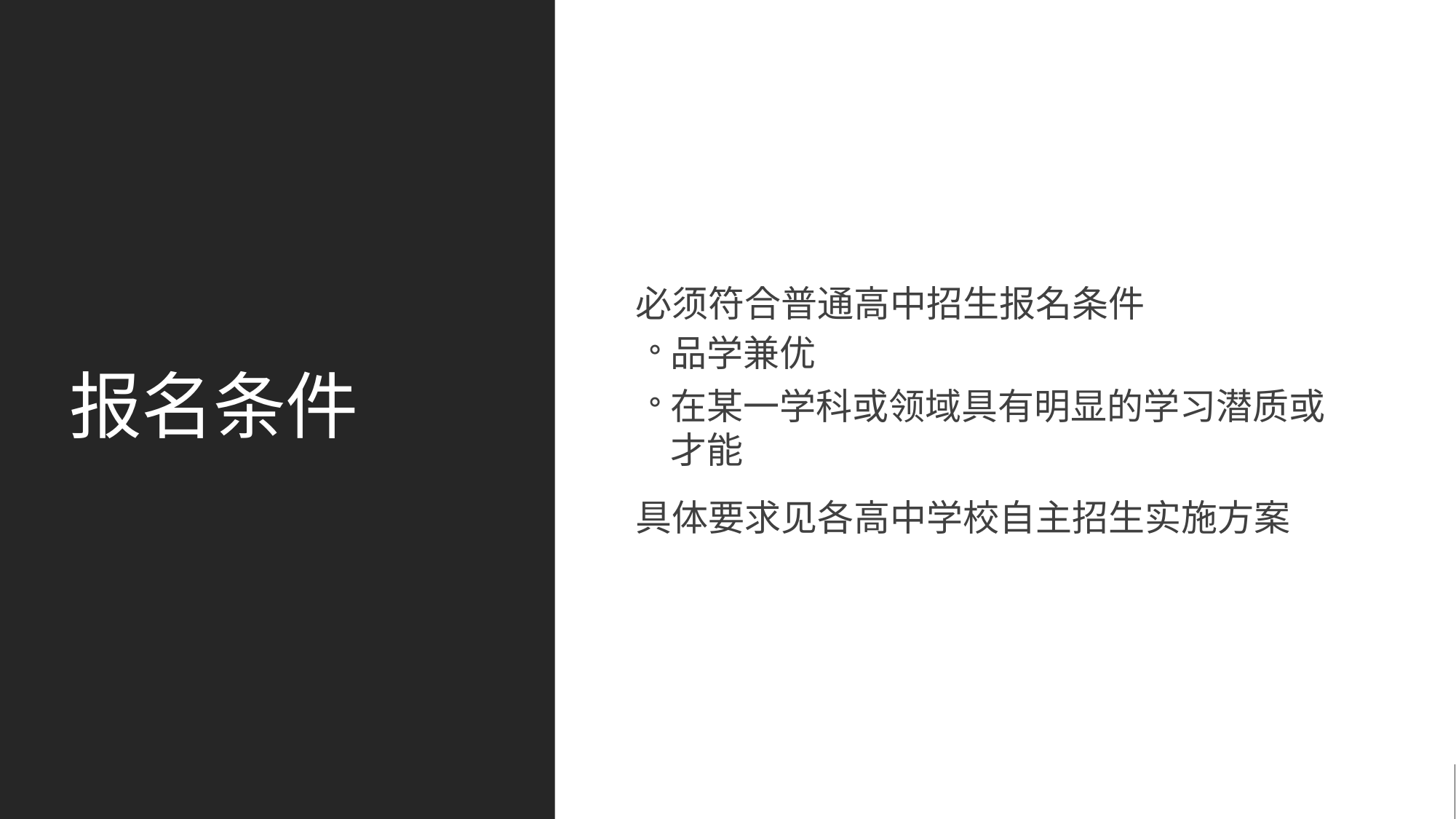

# 报名条件
必须符合普通高中招生报名条件
品学兼优
在某一学科或领域具有明显的学习潜质或才能
具体要求见各高中学校自主招生实施方案